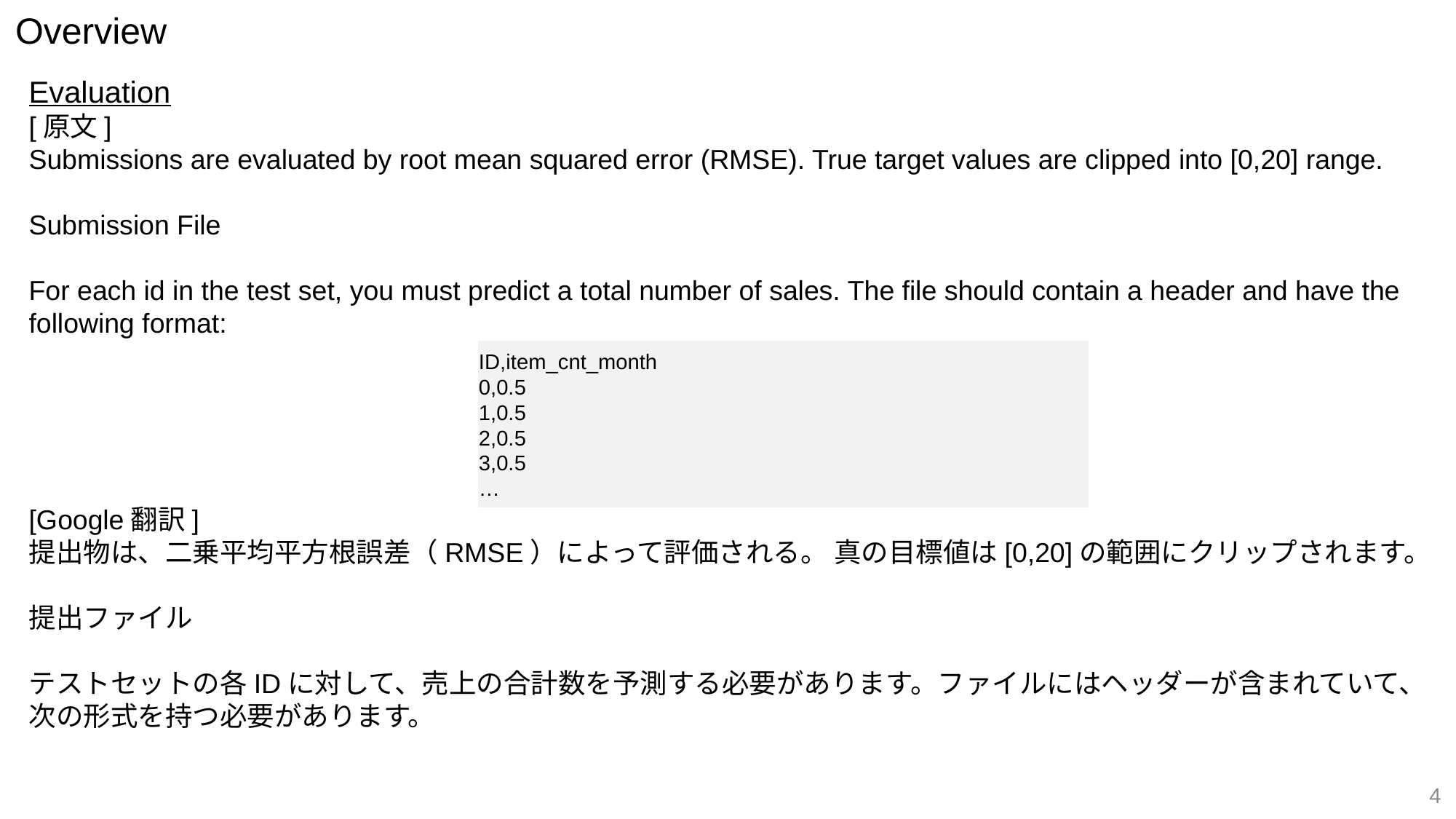

Overview

Evaluation
[原文]
Submissions are evaluated by root mean squared error (RMSE). True target values are clipped into [0,20] range.

Submission File

For each id in the test set, you must predict a total number of sales. The file should contain a header and have the following format:

[Google翻訳]
提出物は、二乗平均平方根誤差（RMSE）によって評価される。 真の目標値は[0,20]の範囲にクリップされます。

提出ファイル

テストセットの各IDに対して、売上の合計数を予測する必要があります。ファイルにはヘッダーが含まれていて、次の形式を持つ必要があります。
ID,item_cnt_month
0,0.5
1,0.5
2,0.5
3,0.5
…
4